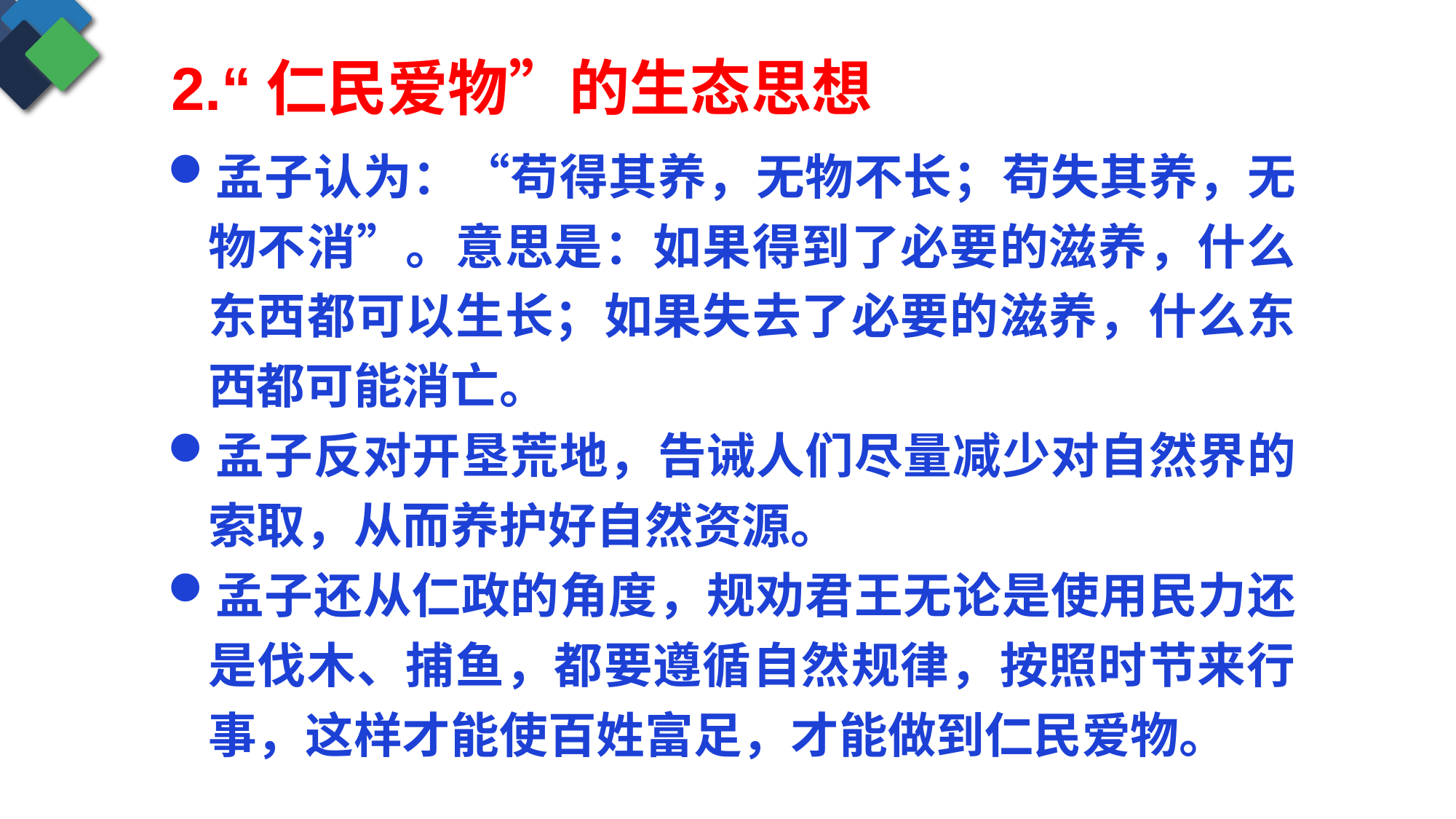

2.“仁民爱物”的生态思想
孟子认为：“苟得其养，无物不长；苟失其养，无物不消”。意思是：如果得到了必要的滋养，什么东西都可以生长；如果失去了必要的滋养，什么东西都可能消亡。
孟子反对开垦荒地，告诫人们尽量减少对自然界的索取，从而养护好自然资源。
孟子还从仁政的角度，规劝君王无论是使用民力还是伐木、捕鱼，都要遵循自然规律，按照时节来行事，这样才能使百姓富足，才能做到仁民爱物。